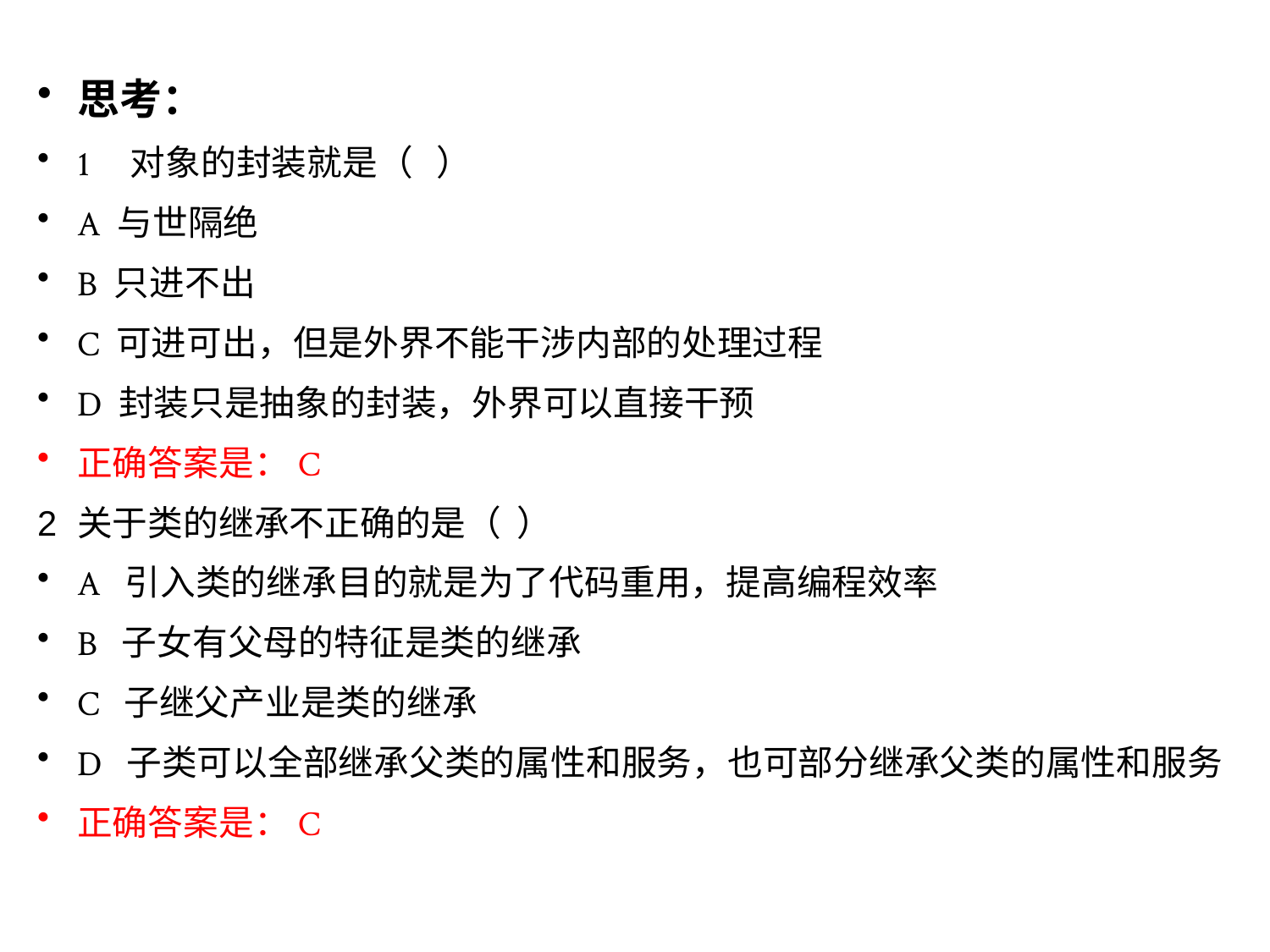

思考：
1    对象的封装就是（   ）
A 与世隔绝
B 只进不出
C 可进可出，但是外界不能干涉内部的处理过程
D 封装只是抽象的封装，外界可以直接干预
正确答案是：C
关于类的继承不正确的是（  ）
A  引入类的继承目的就是为了代码重用，提高编程效率
B  子女有父母的特征是类的继承
C  子继父产业是类的继承
D  子类可以全部继承父类的属性和服务，也可部分继承父类的属性和服务
正确答案是：C